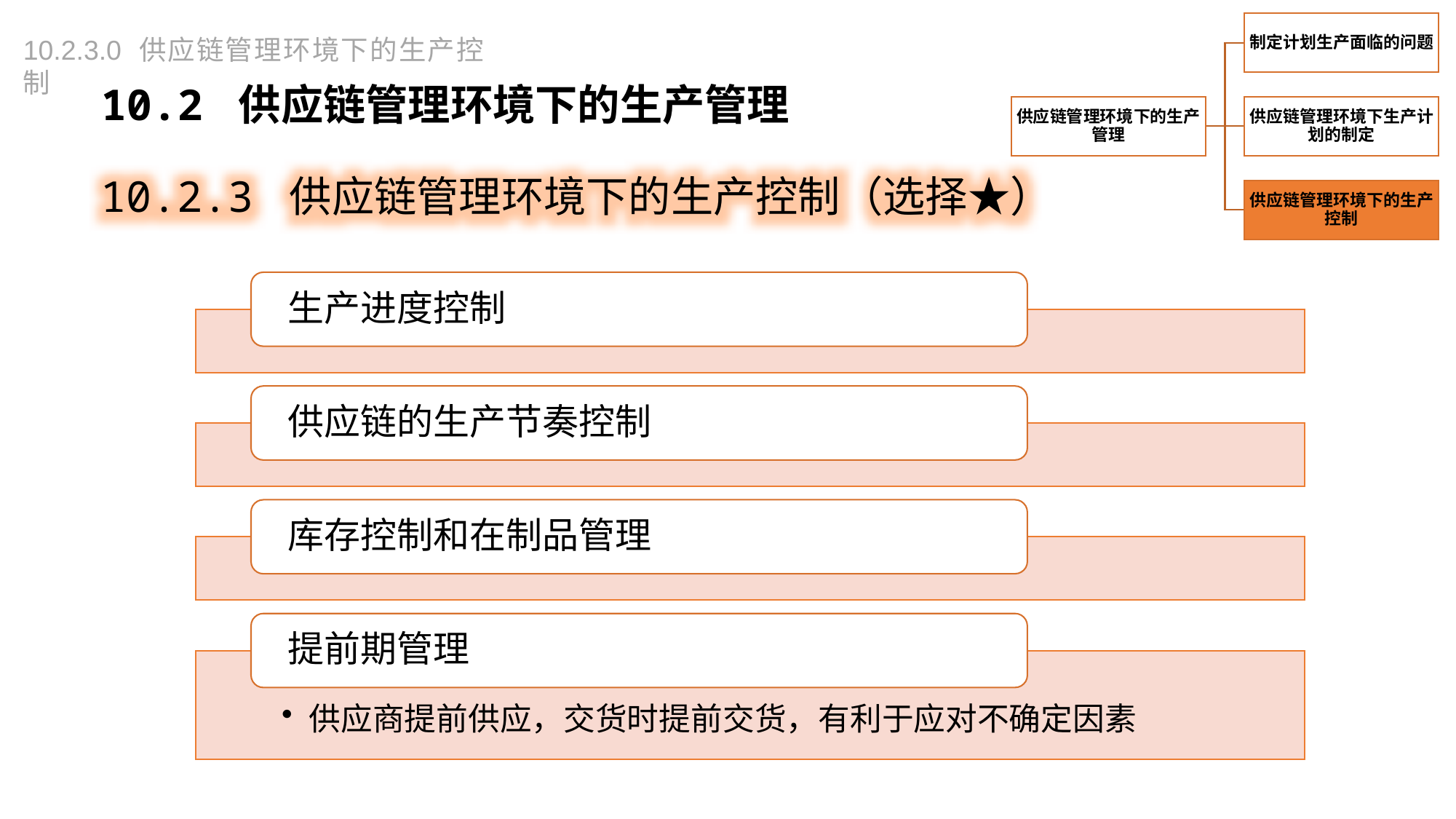

供应链管理环境下的生产管理
制定计划生产面临的问题
供应链管理环境下生产计划的制定
供应链管理环境下的生产控制
10.2.3.0 供应链管理环境下的生产控制
10.2 供应链管理环境下的生产管理
10.2.3 供应链管理环境下的生产控制（选择★）
生产进度控制
供应链的生产节奏控制
库存控制和在制品管理
供应商提前供应，交货时提前交货，有利于应对不确定因素
提前期管理